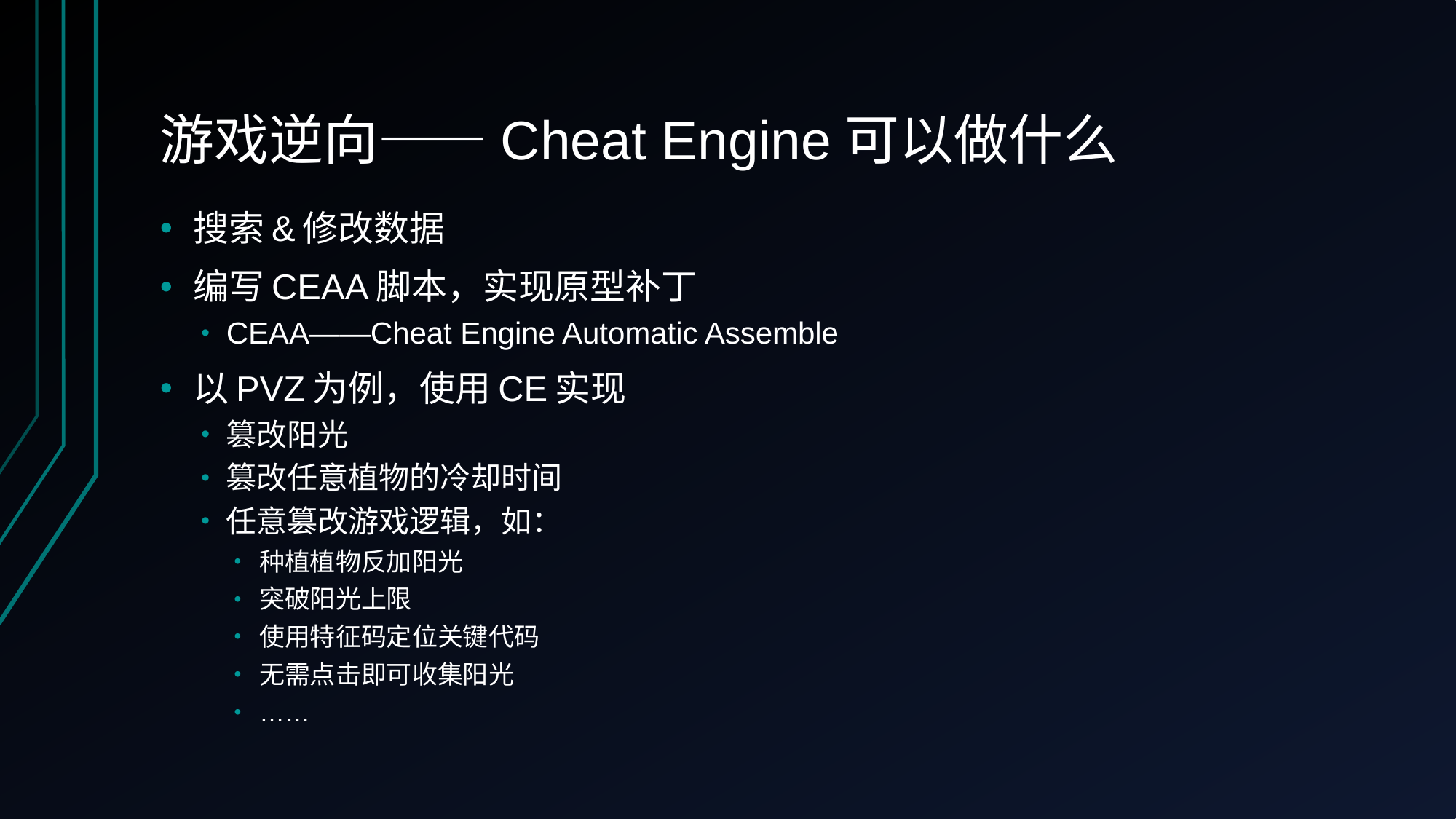

# 游戏逆向——Cheat Engine可以做什么
搜索&修改数据
编写CEAA脚本，实现原型补丁
CEAA——Cheat Engine Automatic Assemble
以PVZ为例，使用CE实现
篡改阳光
篡改任意植物的冷却时间
任意篡改游戏逻辑，如：
种植植物反加阳光
突破阳光上限
使用特征码定位关键代码
无需点击即可收集阳光
……